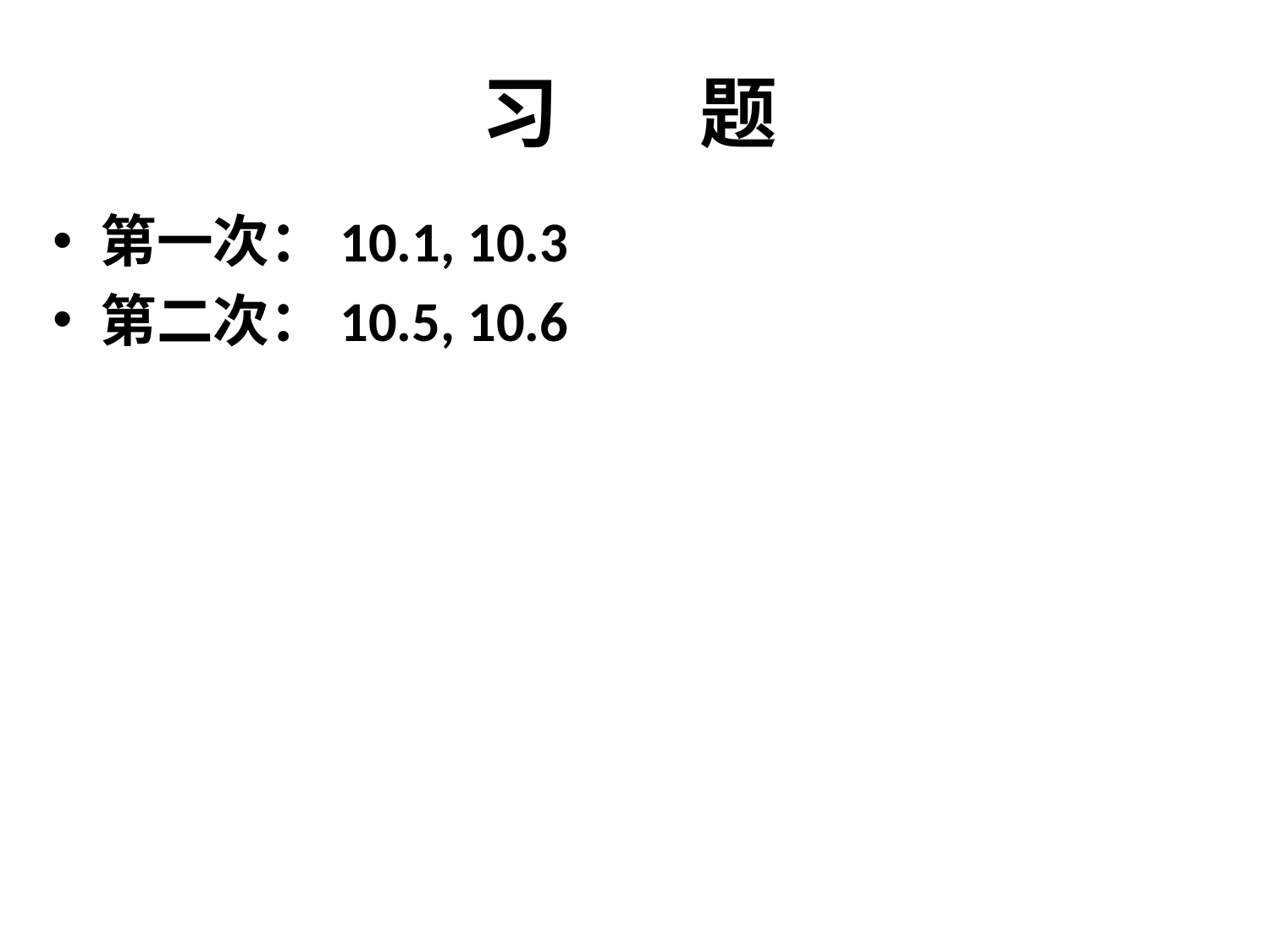

# 习        题
第一次：10.1, 10.3
第二次：10.5, 10.6